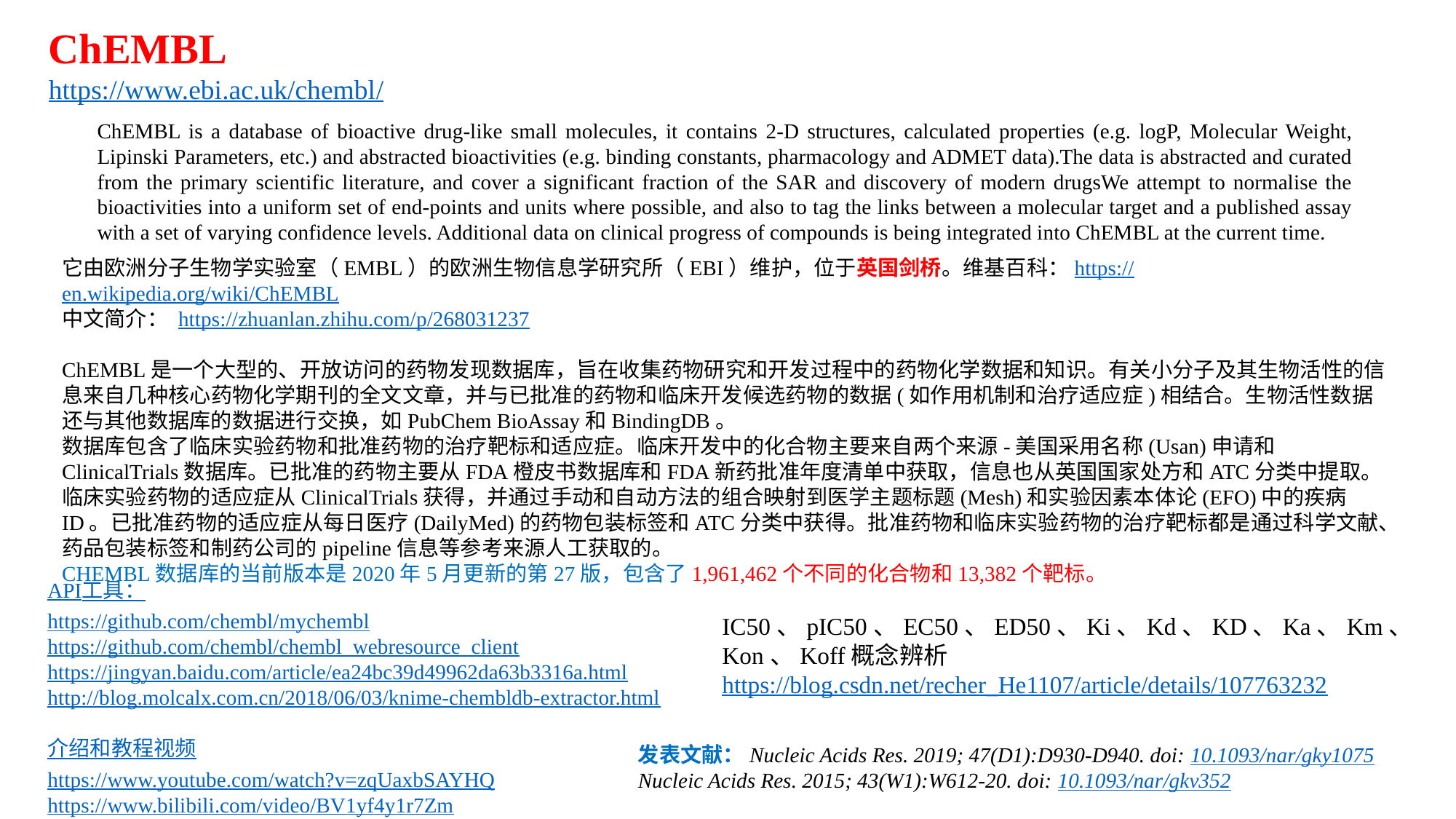

ChEMBL
https://www.ebi.ac.uk/chembl/

ChEMBL is a database of bioactive drug-like small molecules, it contains 2-D structures, calculated properties (e.g. logP, Molecular Weight, Lipinski Parameters, etc.) and abstracted bioactivities (e.g. binding constants, pharmacology and ADMET data).The data is abstracted and curated from the primary scientific literature, and cover a significant fraction of the SAR and discovery of modern drugsWe attempt to normalise the bioactivities into a uniform set of end-points and units where possible, and also to tag the links between a molecular target and a published assay with a set of varying confidence levels. Additional data on clinical progress of compounds is being integrated into ChEMBL at the current time.
它由欧洲分子生物学实验室（EMBL）的欧洲生物信息学研究所（EBI）维护，位于英国剑桥。维基百科：https://en.wikipedia.org/wiki/ChEMBL
中文简介： https://zhuanlan.zhihu.com/p/268031237

ChEMBL是一个大型的、开放访问的药物发现数据库，旨在收集药物研究和开发过程中的药物化学数据和知识。有关小分子及其生物活性的信息来自几种核心药物化学期刊的全文文章，并与已批准的药物和临床开发候选药物的数据(如作用机制和治疗适应症)相结合。生物活性数据还与其他数据库的数据进行交换，如PubChem BioAssay和BindingDB。
数据库包含了临床实验药物和批准药物的治疗靶标和适应症。临床开发中的化合物主要来自两个来源-美国采用名称(Usan)申请和ClinicalTrials数据库。已批准的药物主要从FDA橙皮书数据库和FDA新药批准年度清单中获取，信息也从英国国家处方和ATC分类中提取。临床实验药物的适应症从ClinicalTrials获得，并通过手动和自动方法的组合映射到医学主题标题(Mesh)和实验因素本体论(EFO)中的疾病ID。已批准药物的适应症从每日医疗(DailyMed)的药物包装标签和ATC分类中获得。批准药物和临床实验药物的治疗靶标都是通过科学文献、药品包装标签和制药公司的pipeline信息等参考来源人工获取的。
CHEMBL数据库的当前版本是2020年5月更新的第27版，包含了1,961,462个不同的化合物和13,382个靶标。
API工具：
https://github.com/chembl/mychembl
https://github.com/chembl/chembl_webresource_client
https://jingyan.baidu.com/article/ea24bc39d49962da63b3316a.html
http://blog.molcalx.com.cn/2018/06/03/knime-chembldb-extractor.html

介绍和教程视频
https://www.youtube.com/watch?v=zqUaxbSAYHQ
https://www.bilibili.com/video/BV1yf4y1r7Zm
IC50、pIC50、EC50、ED50、Ki、Kd、KD、Ka、Km、Kon、Koff概念辨析
https://blog.csdn.net/recher_He1107/article/details/107763232

发表文献：Nucleic Acids Res. 2019; 47(D1):D930-D940. doi: 10.1093/nar/gky1075
Nucleic Acids Res. 2015; 43(W1):W612-20. doi: 10.1093/nar/gkv352